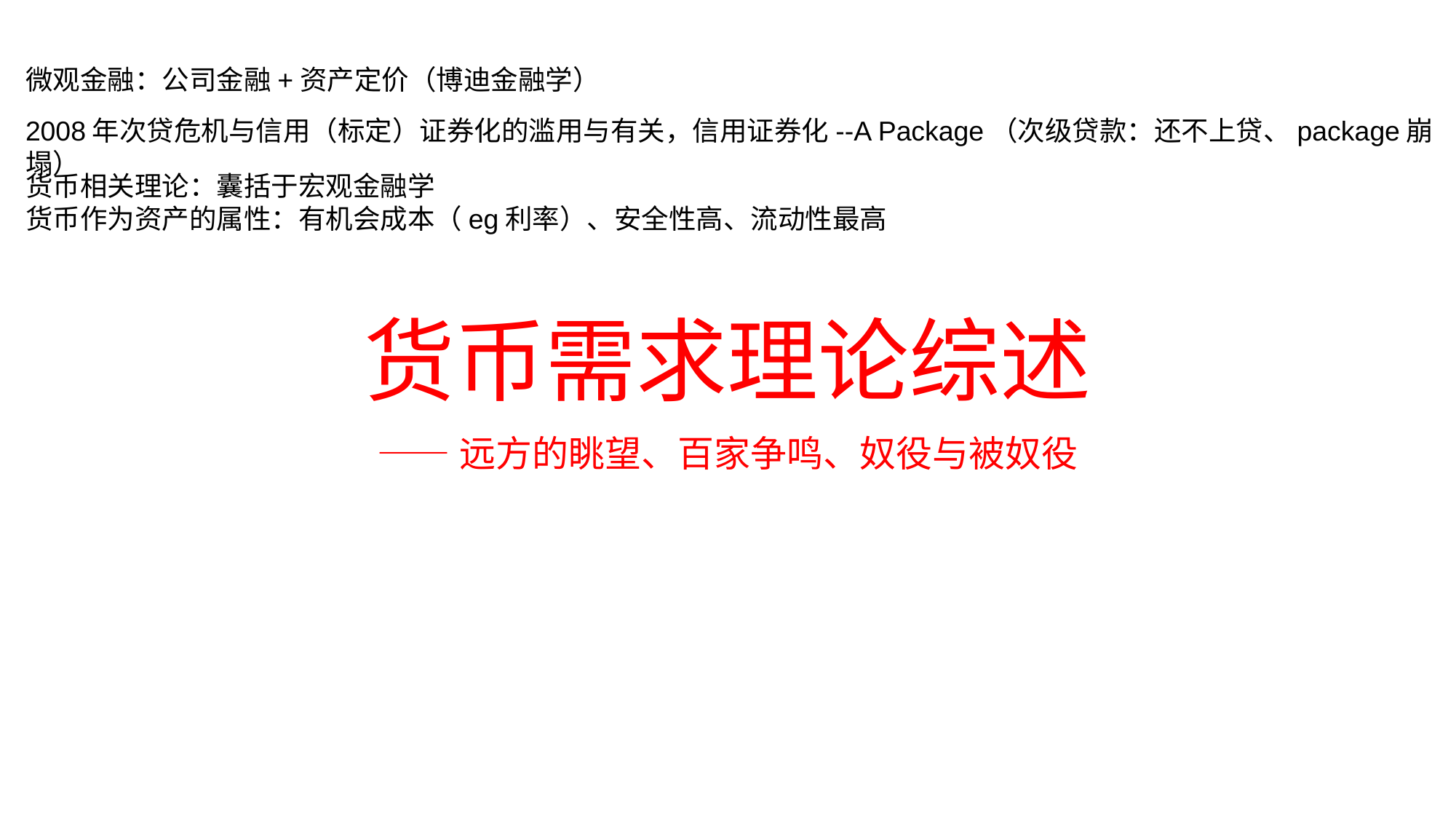

微观金融：公司金融+资产定价（博迪金融学）
2008年次贷危机与信用（标定）证券化的滥用与有关，信用证券化--A Package（次级贷款：还不上贷、package崩塌）
# 货币需求理论综述
货币相关理论：囊括于宏观金融学
货币作为资产的属性：有机会成本（eg利率）、安全性高、流动性最高
——远方的眺望、百家争鸣、奴役与被奴役